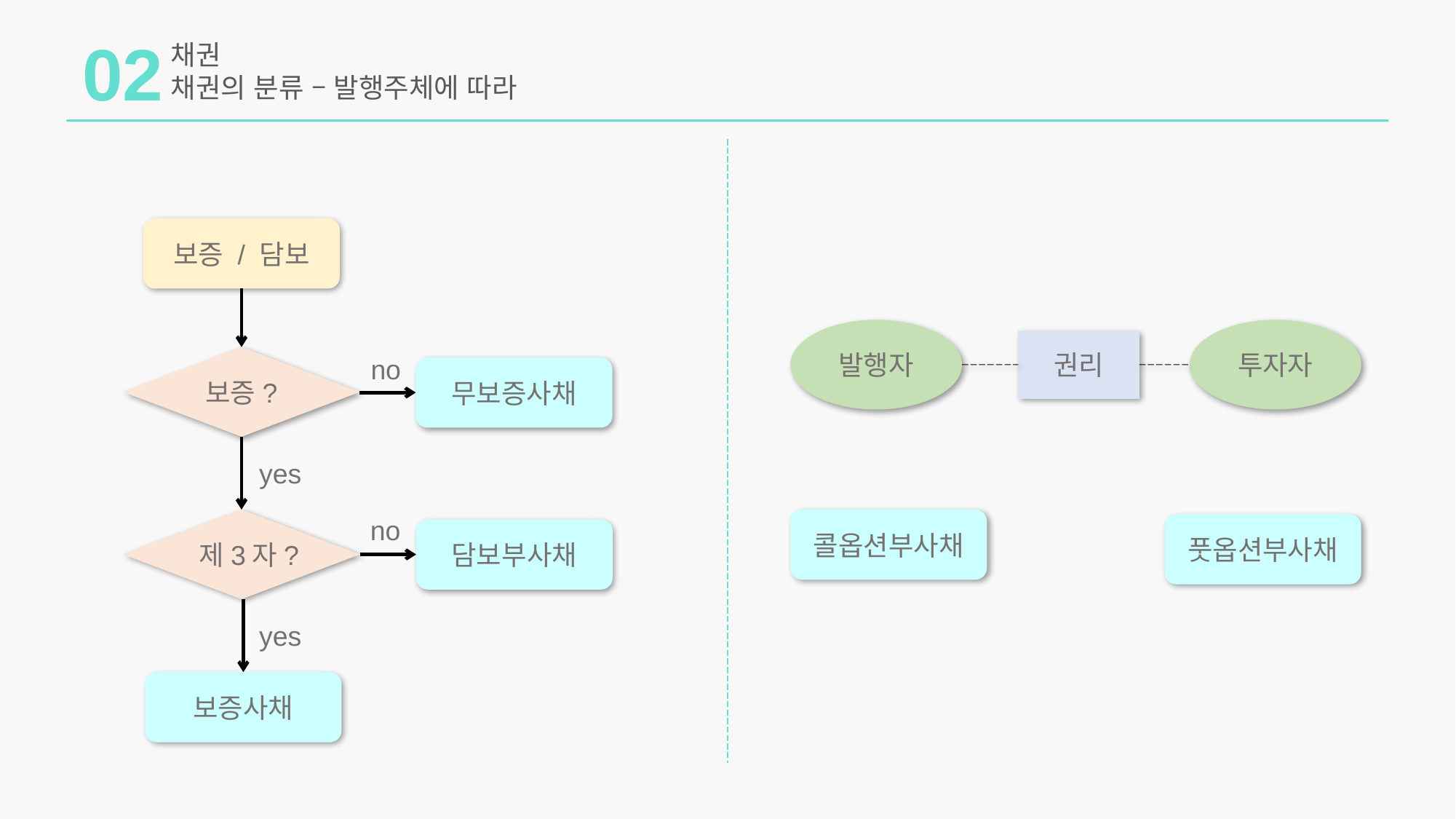

02
채권
채권의 분류 – 발행주체에 따라

보증 / 담보
no
보증?
무보증사채
yes
no
제3자?
담보부사채
yes
보증사채
발행자
투자자
권리
콜옵션부사채
풋옵션부사채